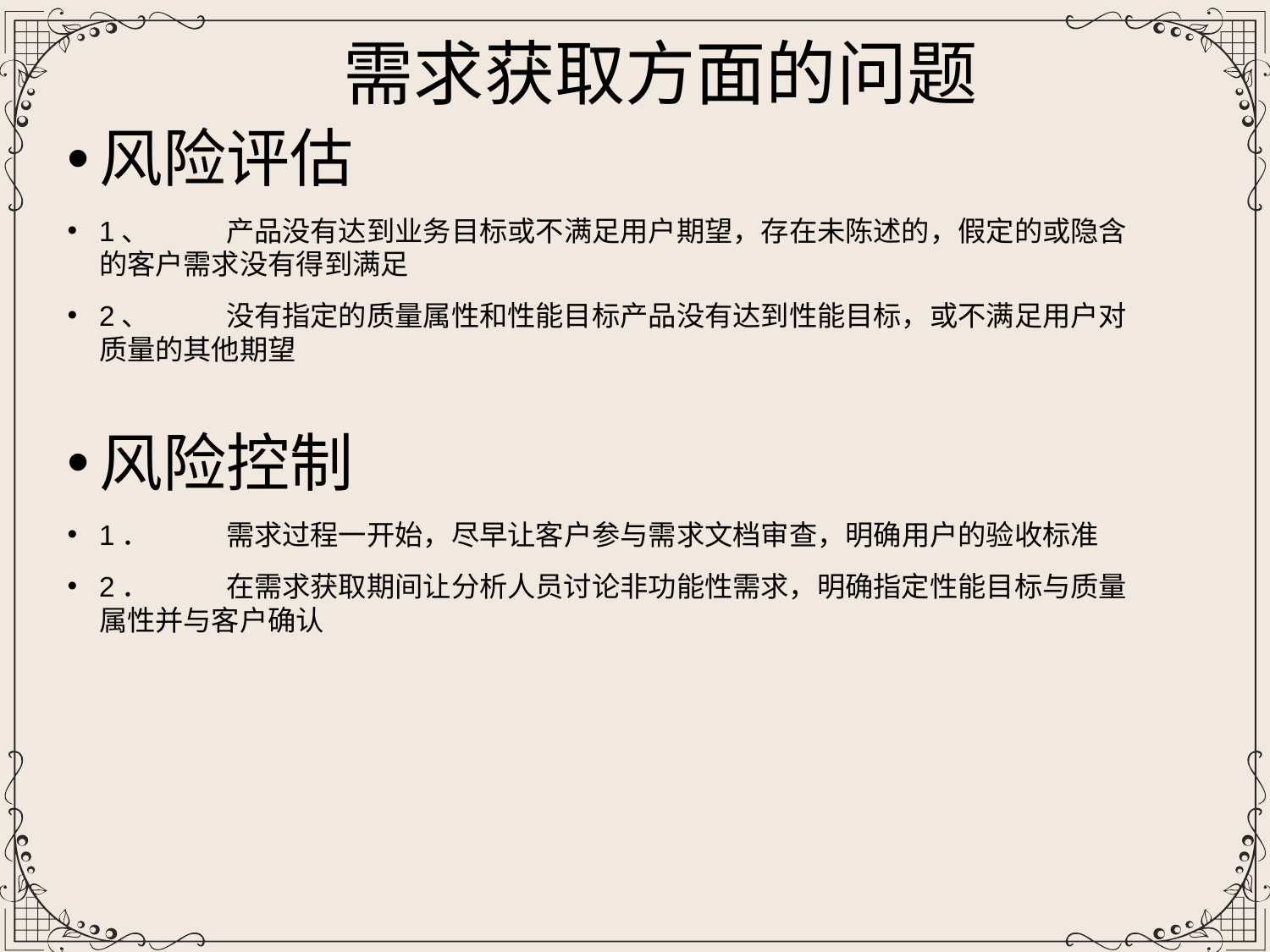

需求获取方面的问题
风险评估
1、	产品没有达到业务目标或不满足用户期望，存在未陈述的，假定的或隐含的客户需求没有得到满足
2、	没有指定的质量属性和性能目标产品没有达到性能目标，或不满足用户对质量的其他期望

风险控制
1．	需求过程一开始，尽早让客户参与需求文档审查，明确用户的验收标准
2．	在需求获取期间让分析人员讨论非功能性需求，明确指定性能目标与质量属性并与客户确认